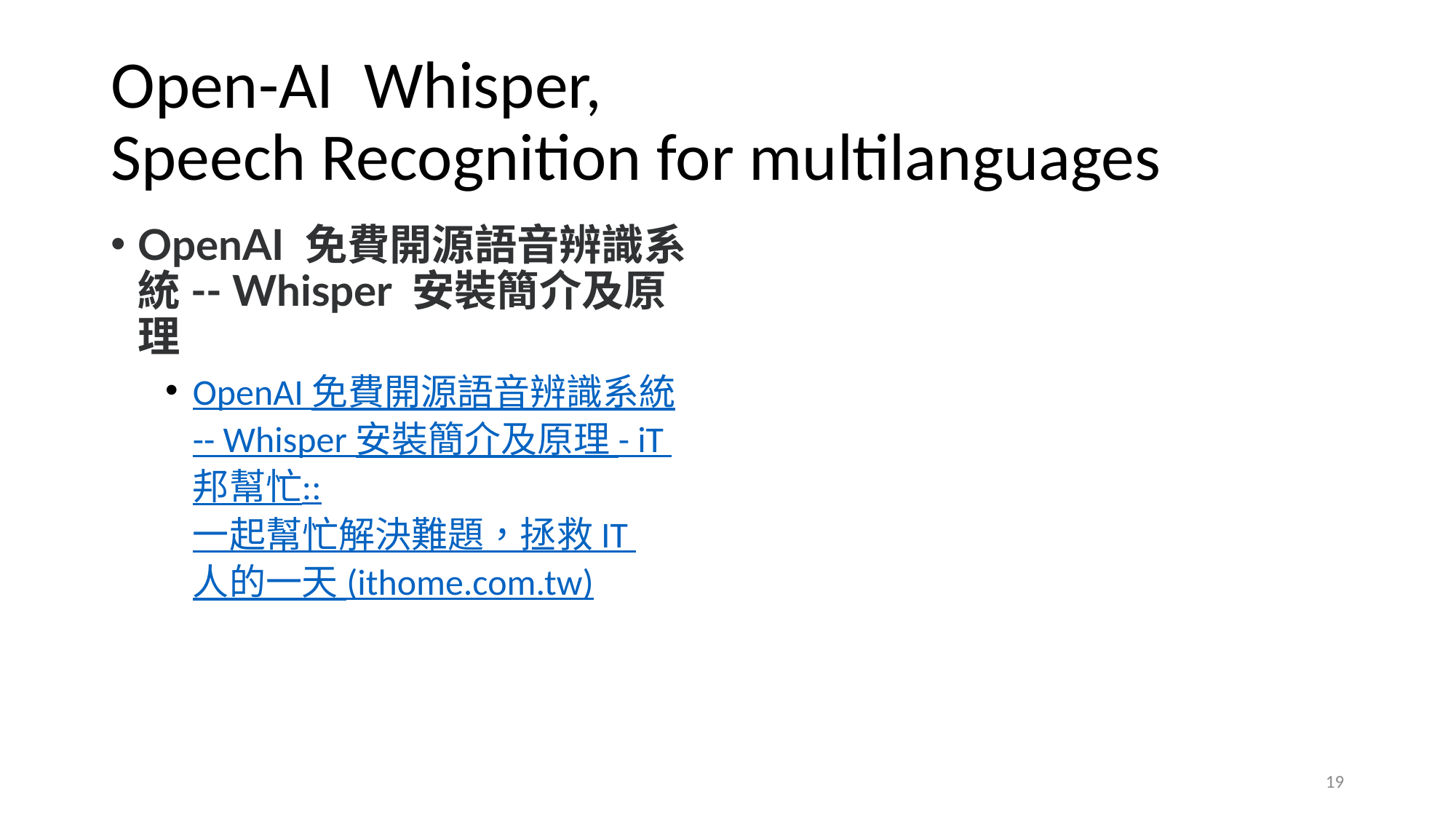

# Open-AI  Whisper, Speech Recognition for multilanguages
OpenAI 免費開源語音辨識系統-- Whisper 安裝簡介及原理
OpenAI 免費開源語音辨識系統-- Whisper 安裝簡介及原理 - iT 邦幫忙::一起幫忙解決難題，拯救 IT 人的一天 (ithome.com.tw)

19